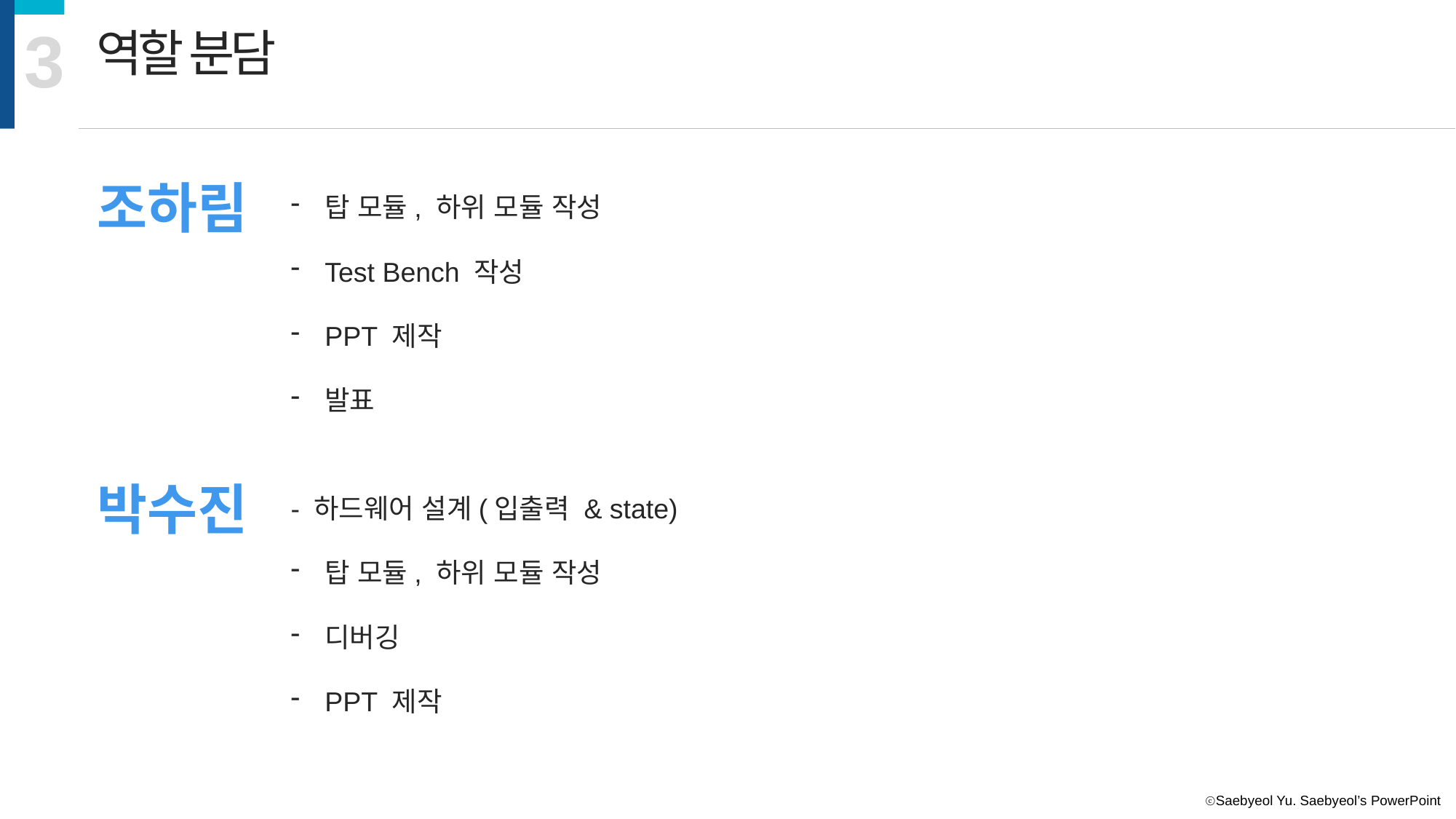

3
역할 분담
조하림
탑 모듈, 하위 모듈 작성
Test Bench 작성
PPT 제작
발표
박수진
- 하드웨어 설계(입출력 & state)
탑 모듈, 하위 모듈 작성
디버깅
PPT 제작